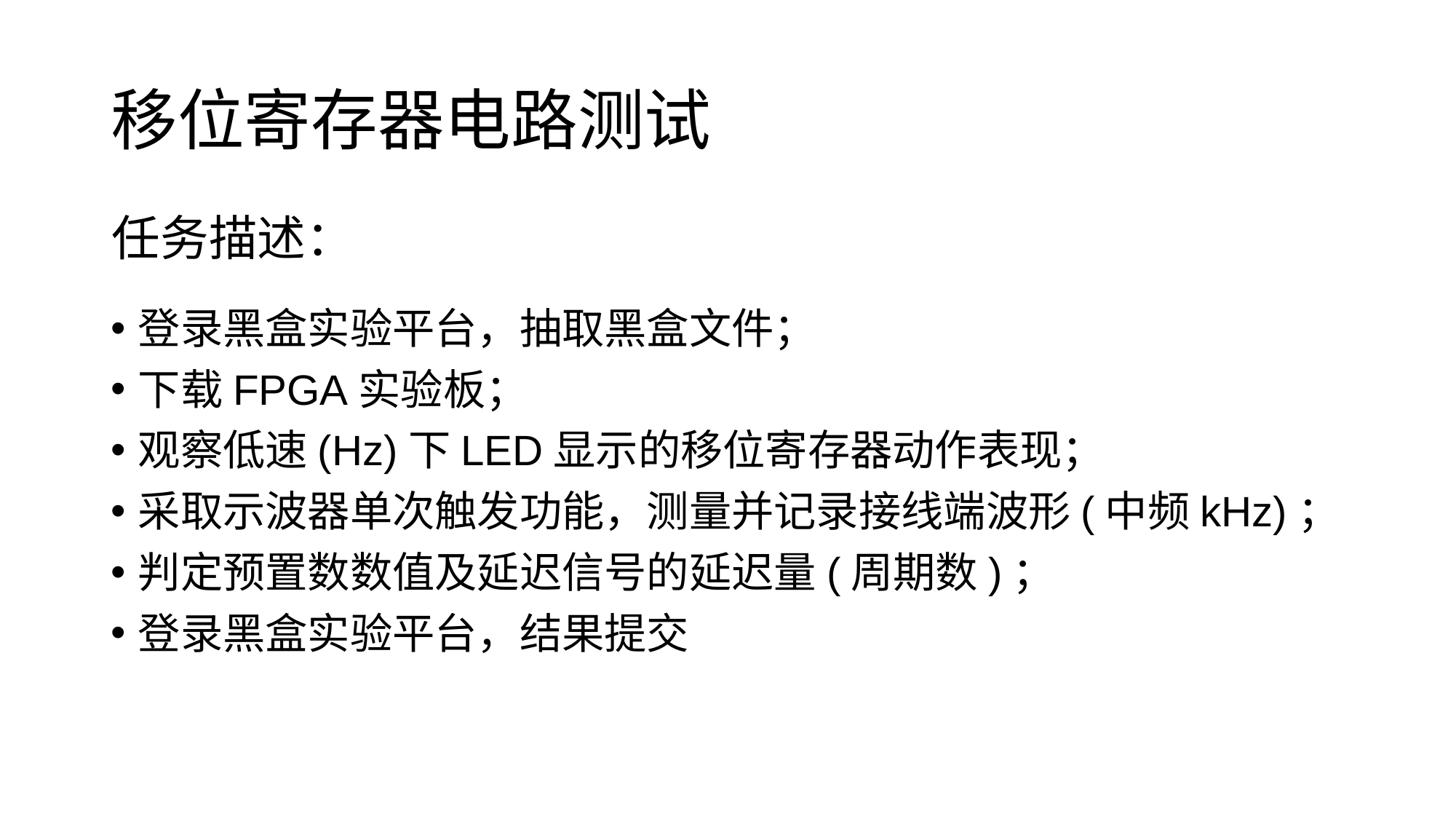

# 移位寄存器电路测试
任务描述：
登录黑盒实验平台，抽取黑盒文件；
下载FPGA实验板；
观察低速(Hz)下LED显示的移位寄存器动作表现；
采取示波器单次触发功能，测量并记录接线端波形(中频kHz)；
判定预置数数值及延迟信号的延迟量(周期数)；
登录黑盒实验平台，结果提交